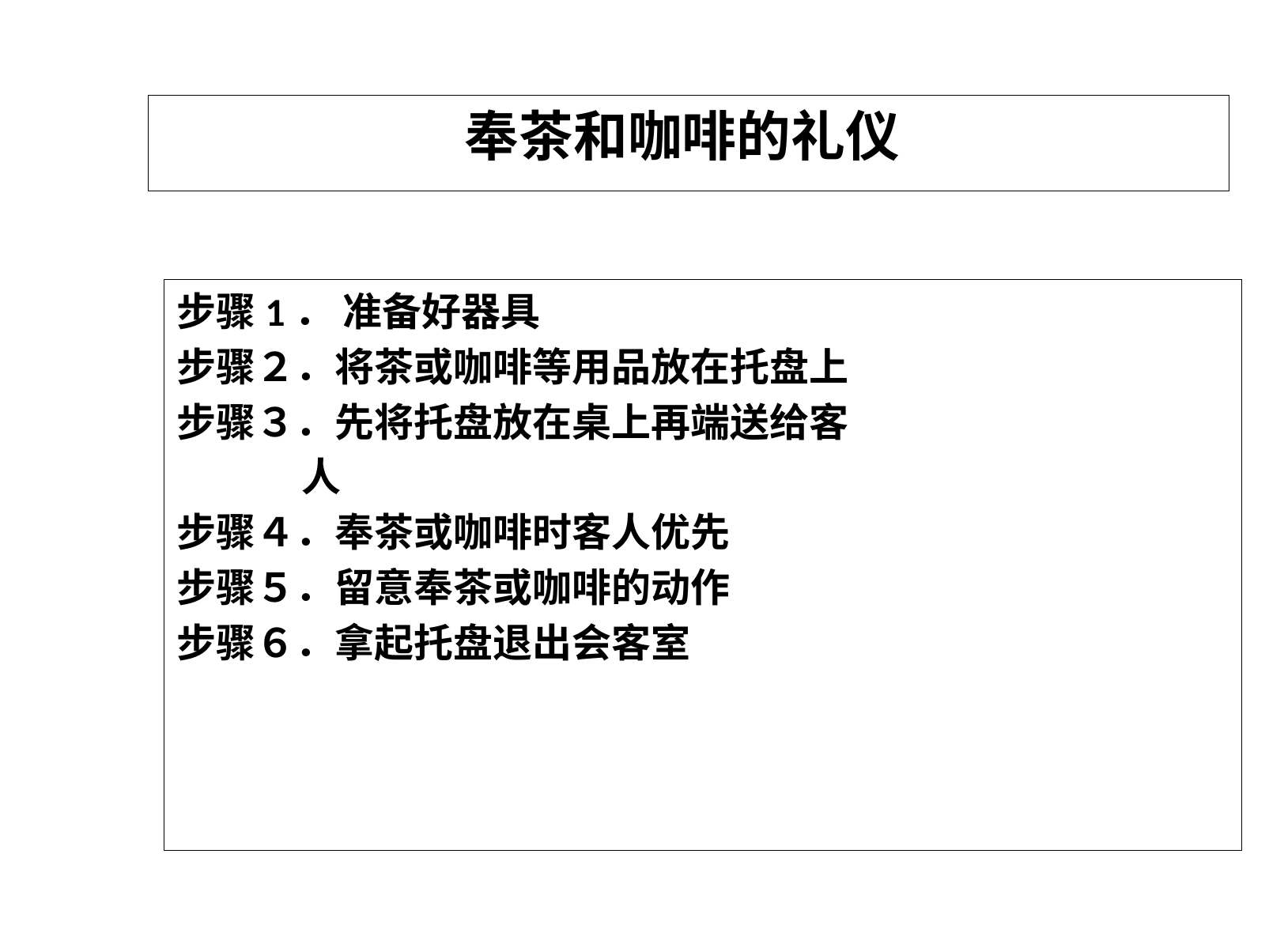

# 奉茶和咖啡的礼仪
步骤1． 准备好器具
步骤２．将茶或咖啡等用品放在托盘上
步骤３．先将托盘放在桌上再端送给客
             人
步骤４．奉茶或咖啡时客人优先
步骤５．留意奉茶或咖啡的动作
步骤６．拿起托盘退出会客室